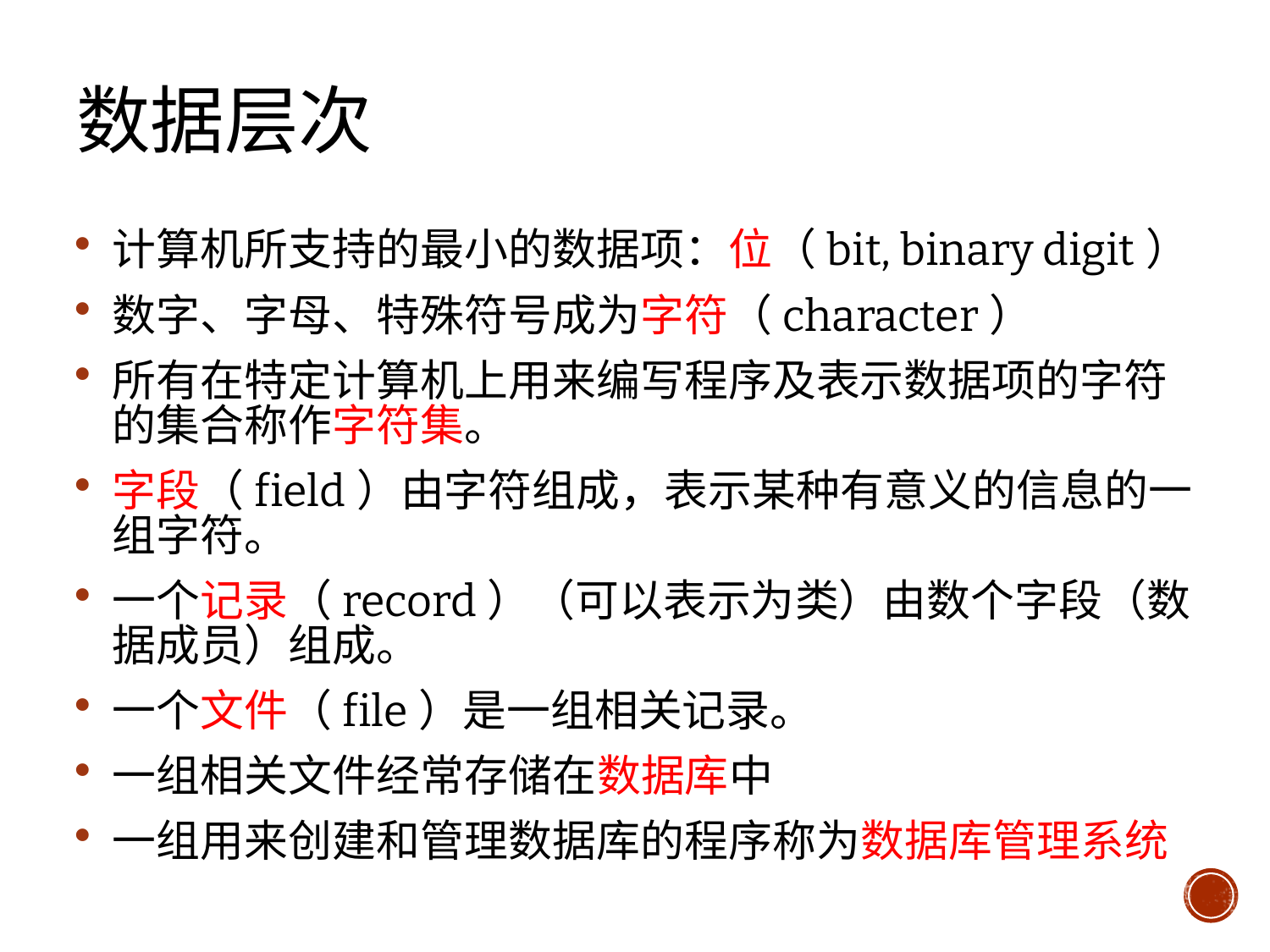

# 数据层次
计算机所支持的最小的数据项：位（bit, binary digit）
数字、字母、特殊符号成为字符（character）
所有在特定计算机上用来编写程序及表示数据项的字符的集合称作字符集。
字段（field）由字符组成，表示某种有意义的信息的一组字符。
一个记录（record）（可以表示为类）由数个字段（数据成员）组成。
一个文件（file）是一组相关记录。
一组相关文件经常存储在数据库中
一组用来创建和管理数据库的程序称为数据库管理系统